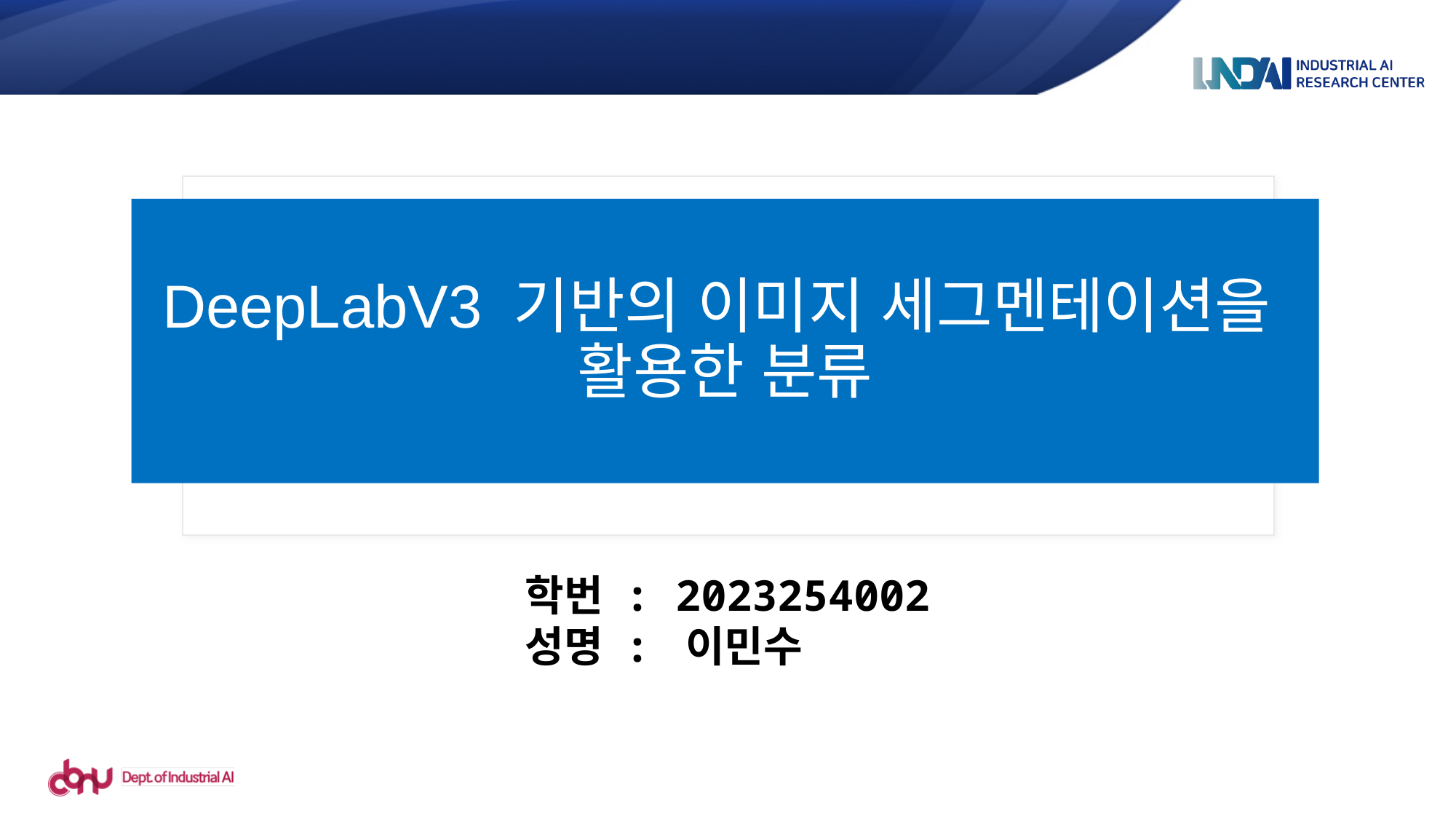

# DeepLabV3 기반의 이미지 세그멘테이션을 활용한 분류
학번 : 2023254002
성명 : 이민수